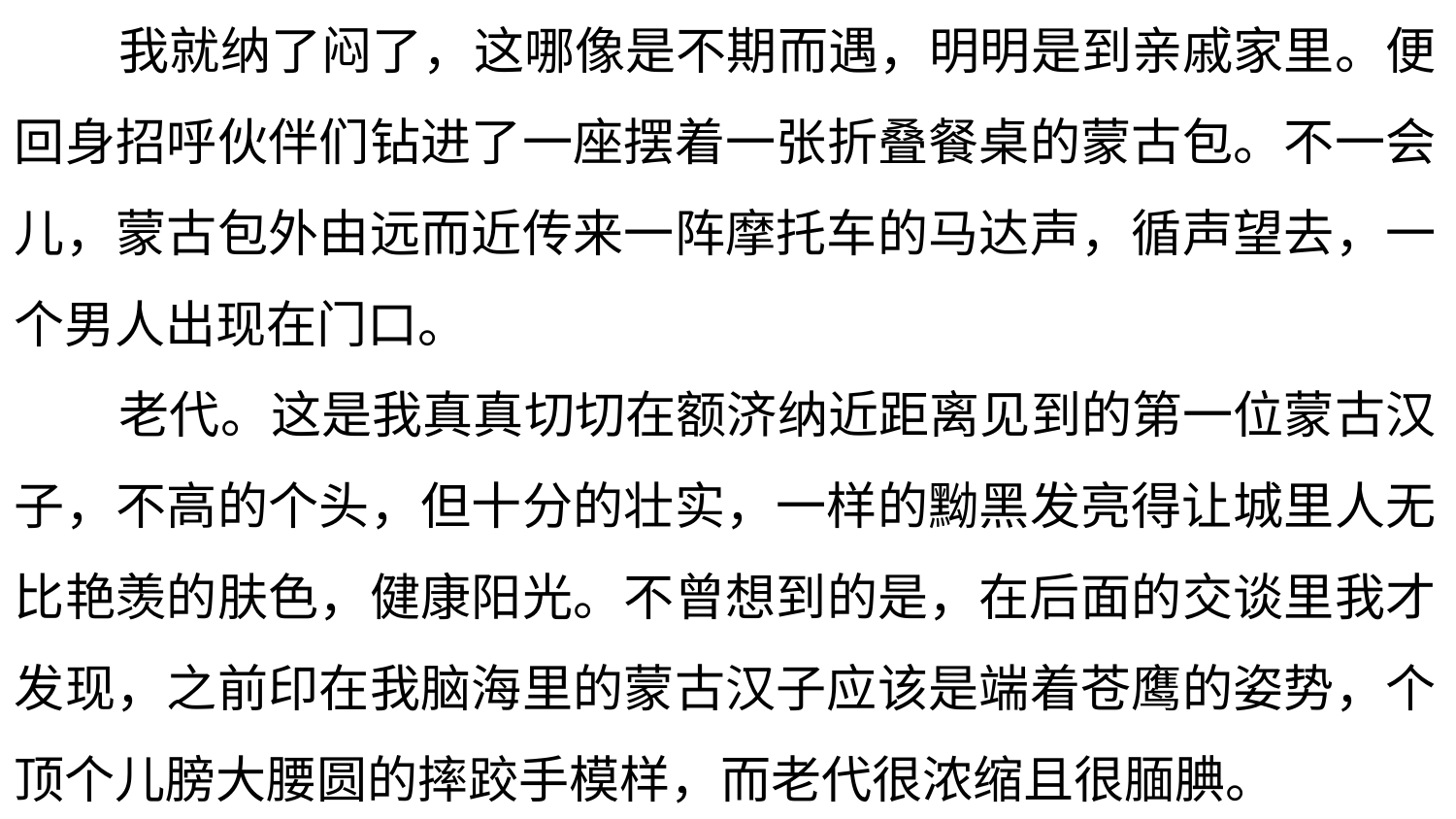

我就纳了闷了，这哪像是不期而遇，明明是到亲戚家里。便回身招呼伙伴们钻进了一座摆着一张折叠餐桌的蒙古包。不一会儿，蒙古包外由远而近传来一阵摩托车的马达声，循声望去，一个男人出现在门口。
        老代。这是我真真切切在额济纳近距离见到的第一位蒙古汉子，不高的个头，但十分的壮实，一样的黝黑发亮得让城里人无比艳羡的肤色，健康阳光。不曾想到的是，在后面的交谈里我才发现，之前印在我脑海里的蒙古汉子应该是端着苍鹰的姿势，个顶个儿膀大腰圆的摔跤手模样，而老代很浓缩且很腼腆。